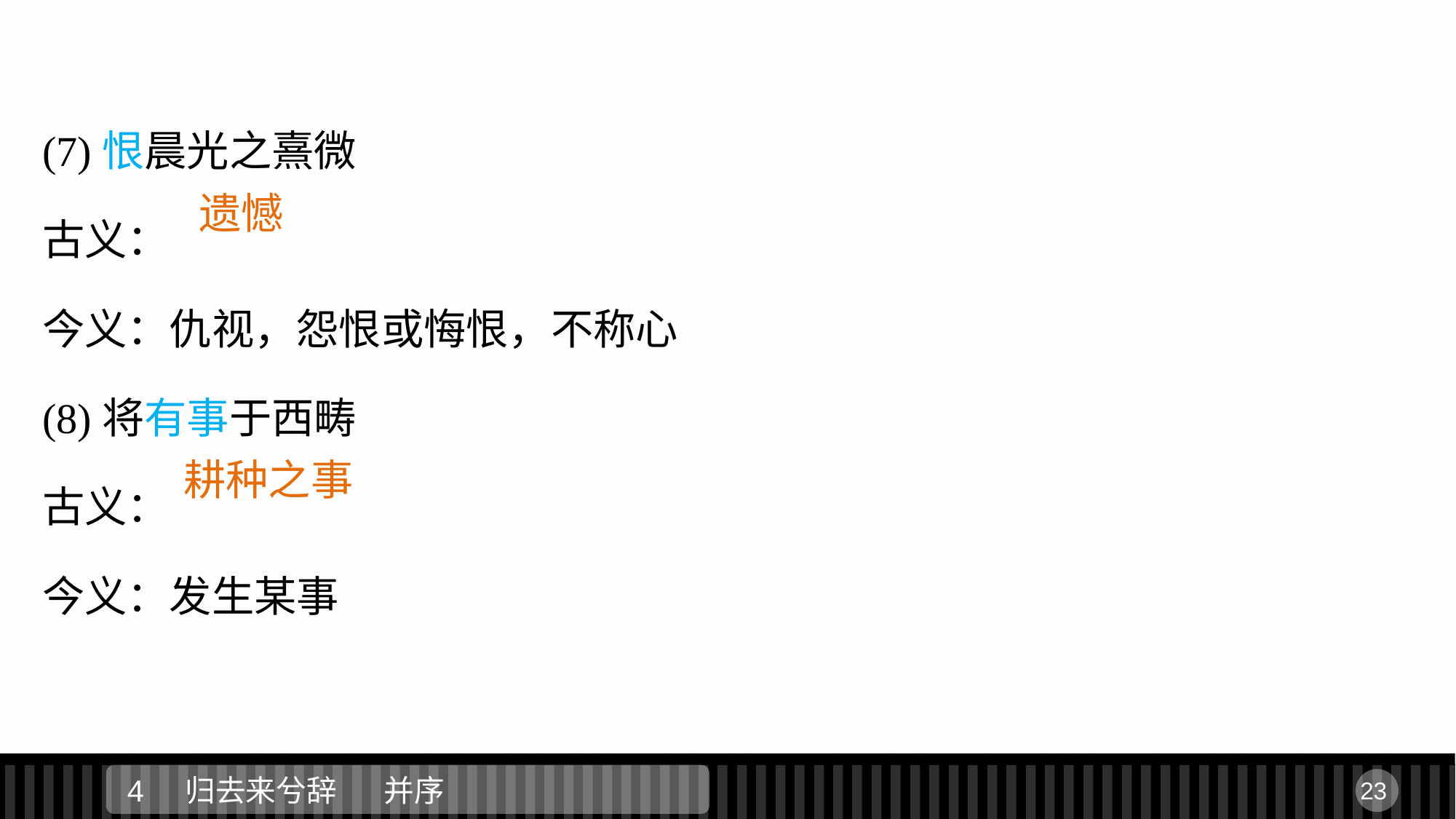

(7)恨晨光之熹微
古义：
今义：仇视，怨恨或悔恨，不称心
(8)将有事于西畴
古义：
今义：发生某事
遗憾

耕种之事